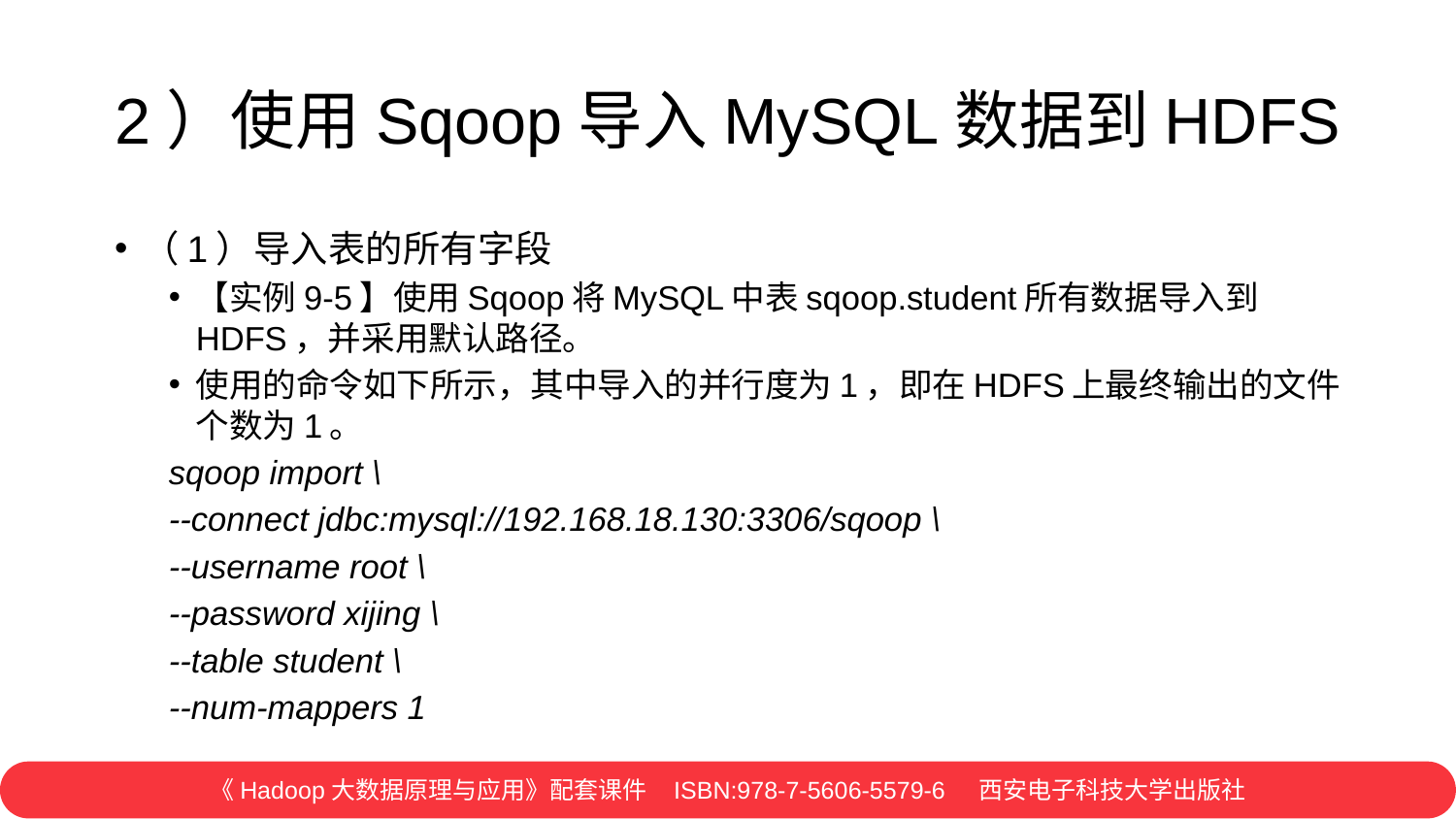

# 2）使用Sqoop导入MySQL数据到HDFS
（1）导入表的所有字段
【实例9-5】使用Sqoop将MySQL中表sqoop.student所有数据导入到HDFS，并采用默认路径。
使用的命令如下所示，其中导入的并行度为1，即在HDFS上最终输出的文件个数为1。
sqoop import \
--connect jdbc:mysql://192.168.18.130:3306/sqoop \
--username root \
--password xijing \
--table student \
--num-mappers 1